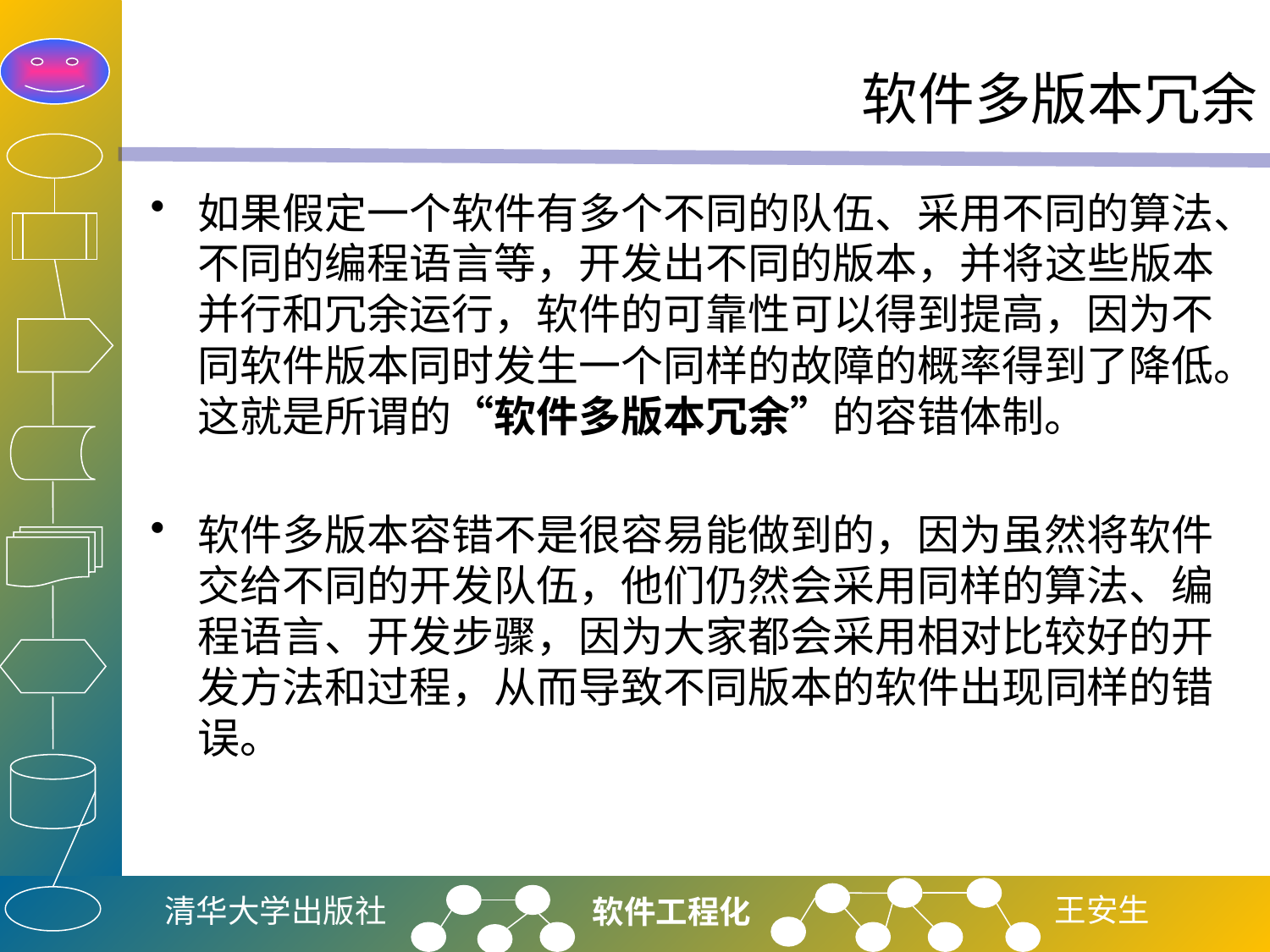

# 软件多版本冗余
如果假定一个软件有多个不同的队伍、采用不同的算法、不同的编程语言等，开发出不同的版本，并将这些版本并行和冗余运行，软件的可靠性可以得到提高，因为不同软件版本同时发生一个同样的故障的概率得到了降低。这就是所谓的“软件多版本冗余”的容错体制。

软件多版本容错不是很容易能做到的，因为虽然将软件交给不同的开发队伍，他们仍然会采用同样的算法、编程语言、开发步骤，因为大家都会采用相对比较好的开发方法和过程，从而导致不同版本的软件出现同样的错误。